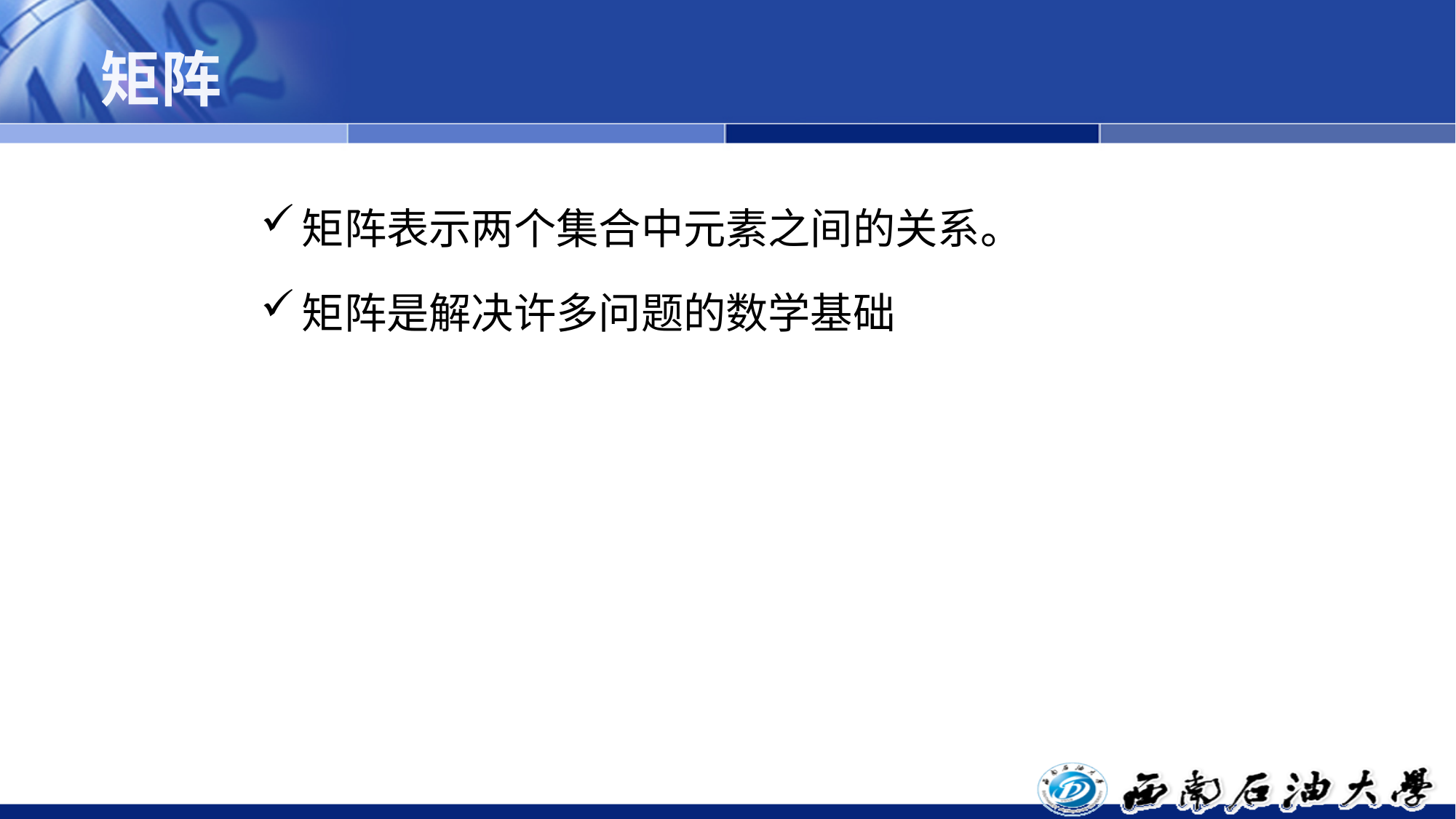

# 矩阵
矩阵表示两个集合中元素之间的关系。
矩阵是解决许多问题的数学基础